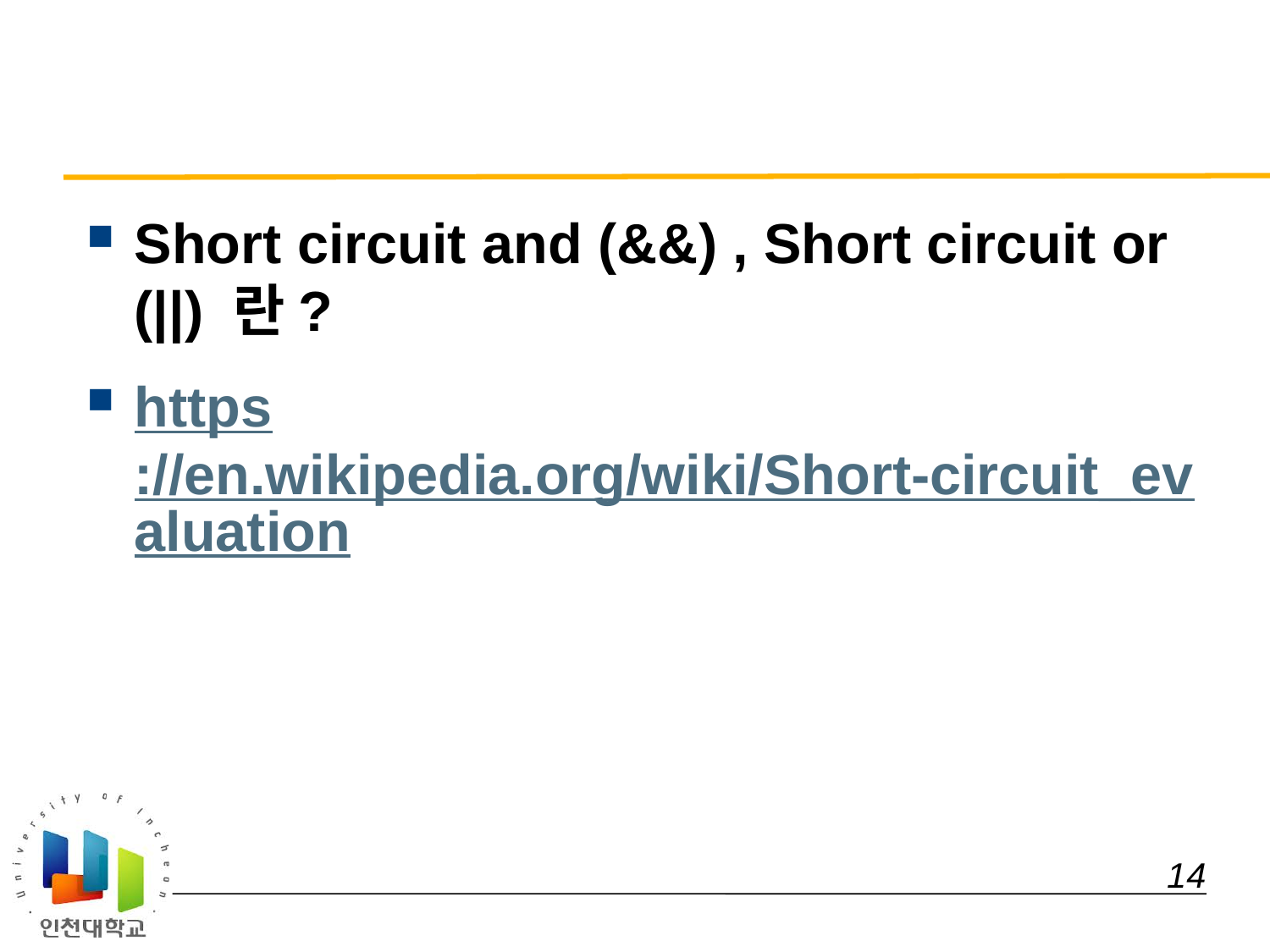

#
Short circuit and (&&) , Short circuit or (||) 란?
https://en.wikipedia.org/wiki/Short-circuit_evaluation

 14